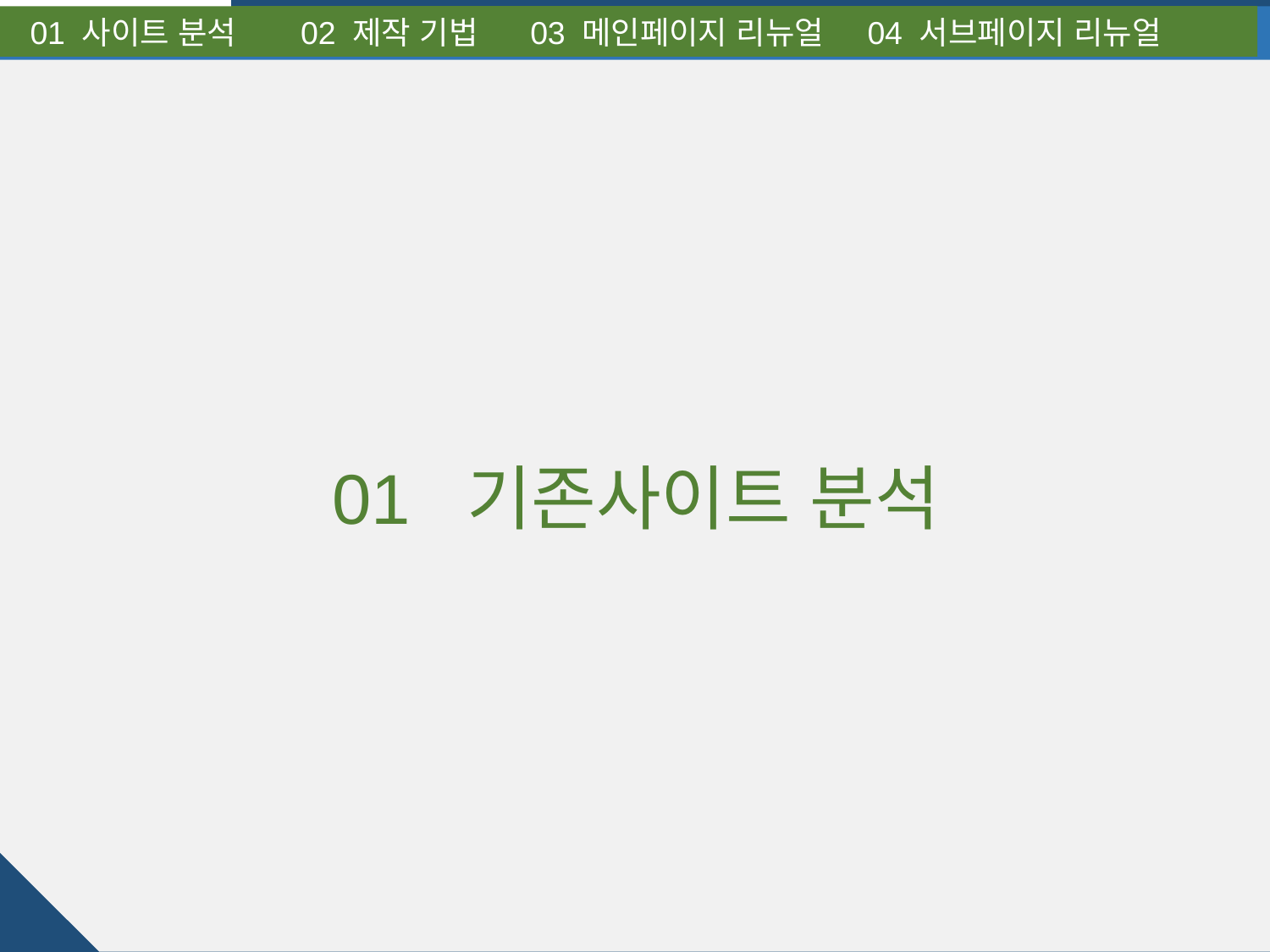

01 사이트 분석	   02 제작 기법     03 메인페이지 리뉴얼    04 서브페이지 리뉴얼
01  기존사이트 분석